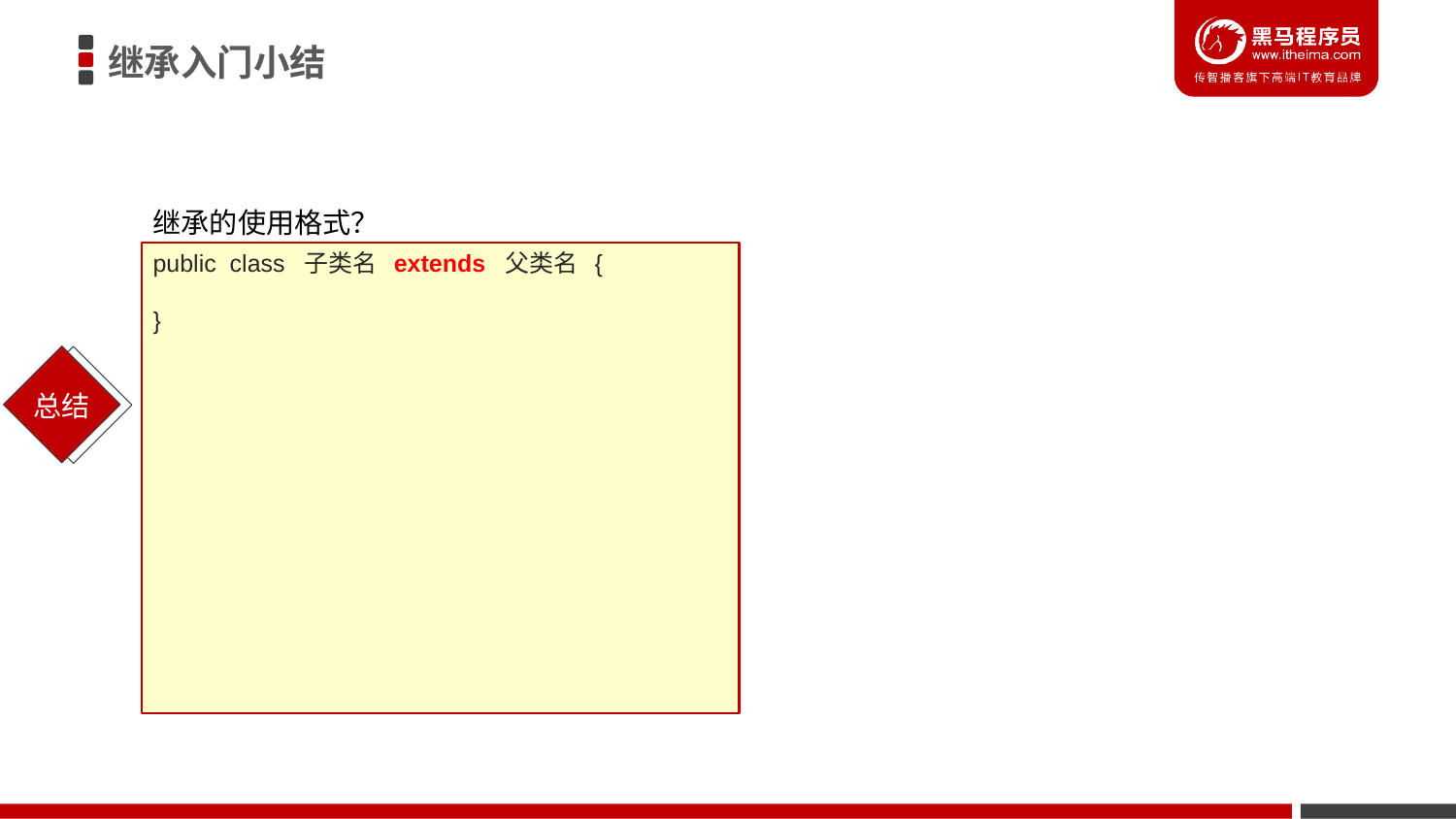

# 继承入门小结
继承的使用格式？
public  class  子类名  extends  父类名  {

}
请简述继承的优点

提高代码的复用性
提高代码的维护性
让类与类产生关系 , 是多态的前提
请简述如何使用继承规范设计类
子类共性属性集行为抽取到父类中，子类特有属性，行为定义在具体子类中